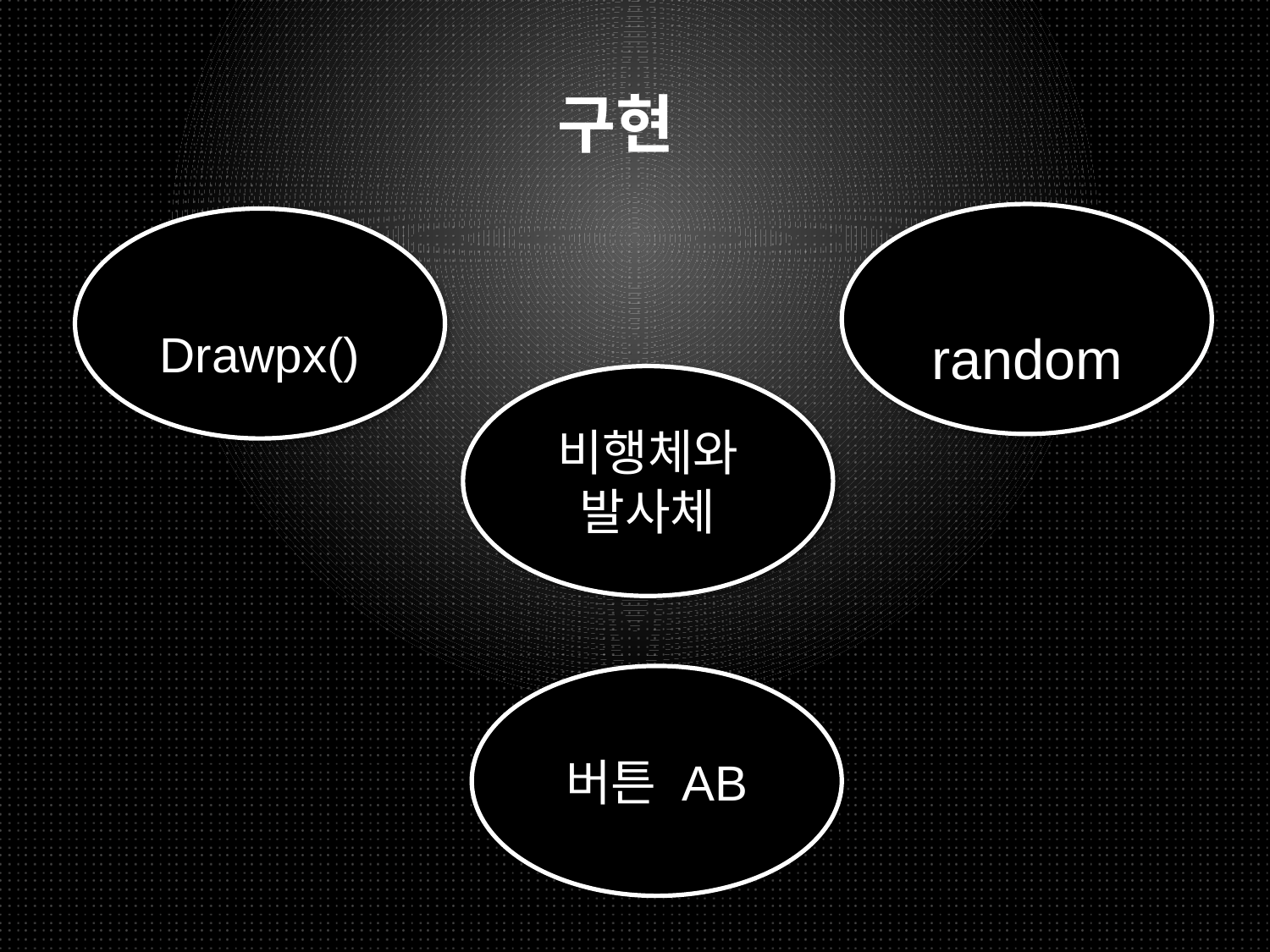

# 구현
random

Drawpx()

비행체와 발사체
버튼 AB